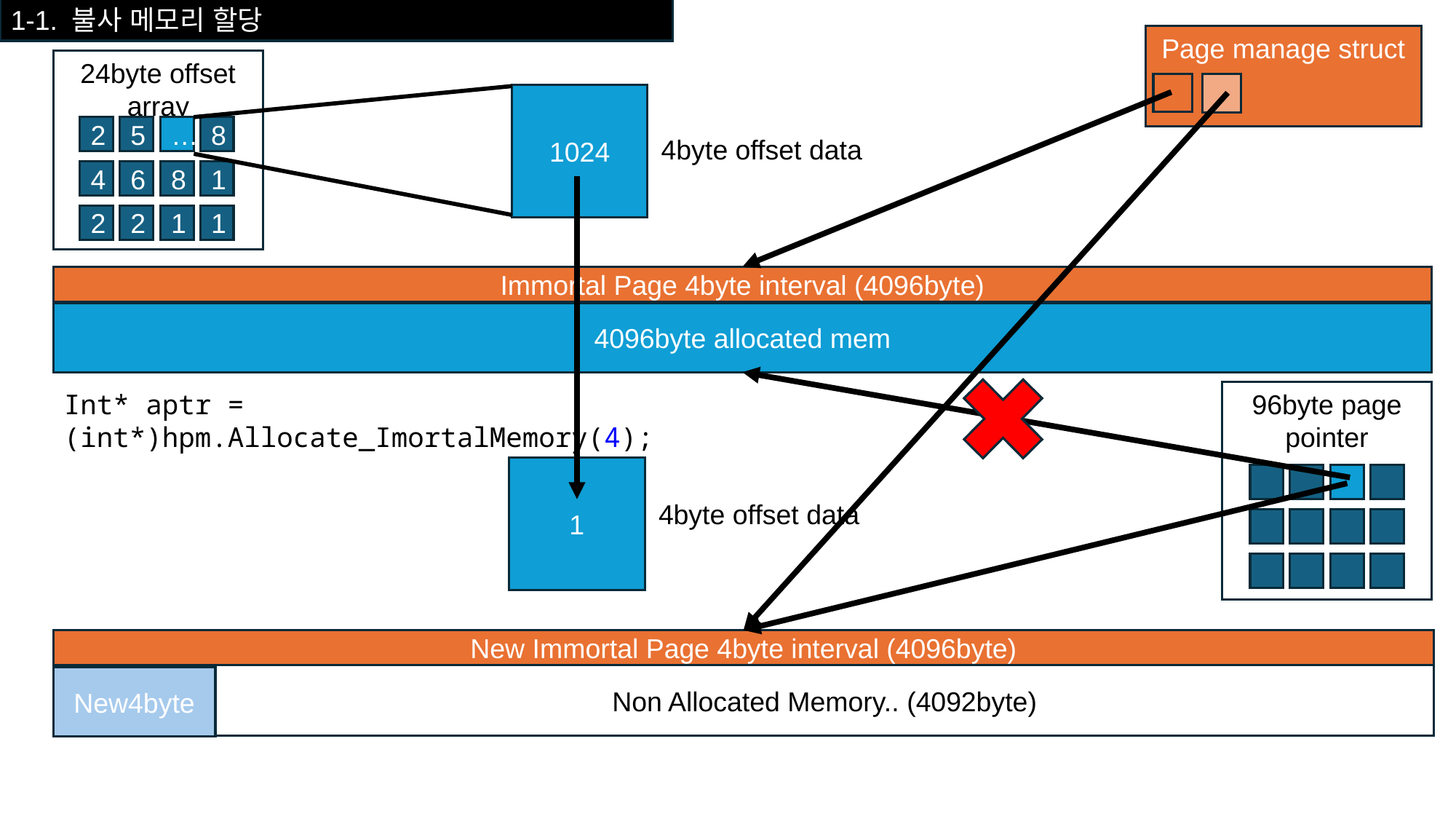

1-1. 불사 메모리 할당
Page manage struct
24byte offset array

1024
2
5
…
8
4byte offset data
4
6
8
1
2
2
1
1
Immortal Page 4byte interval (4096byte)
4096byte allocated mem

Int* aptr = (int*)hpm.Allocate_ImortalMemory(4);
96byte page pointer
1

4byte offset data

New Immortal Page 4byte interval (4096byte)
Non Allocated Memory.. (4092byte)
New4byte